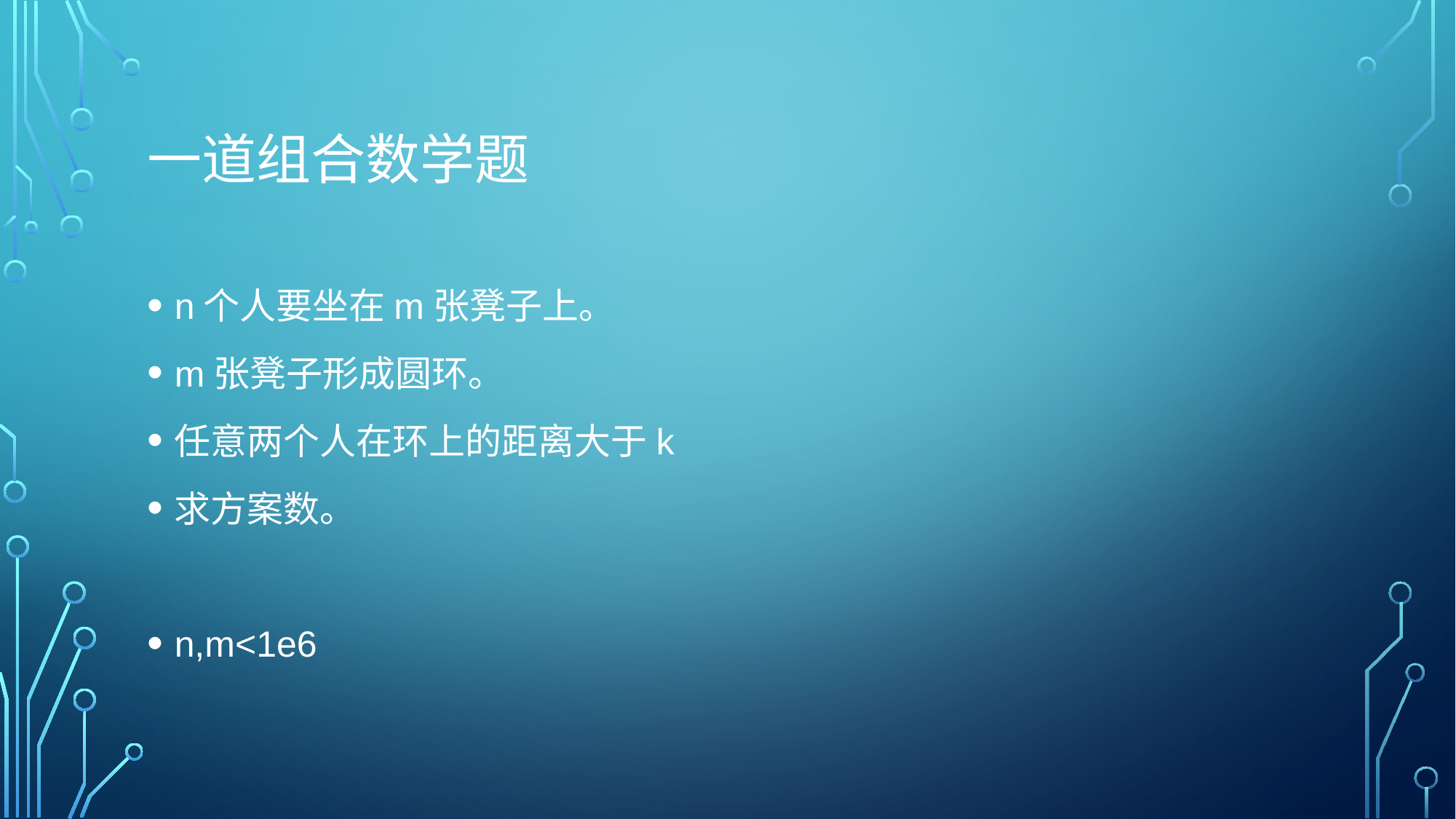

# 一道组合数学题
n个人要坐在m张凳子上。
m张凳子形成圆环。
任意两个人在环上的距离大于k
求方案数。

n,m<1e6